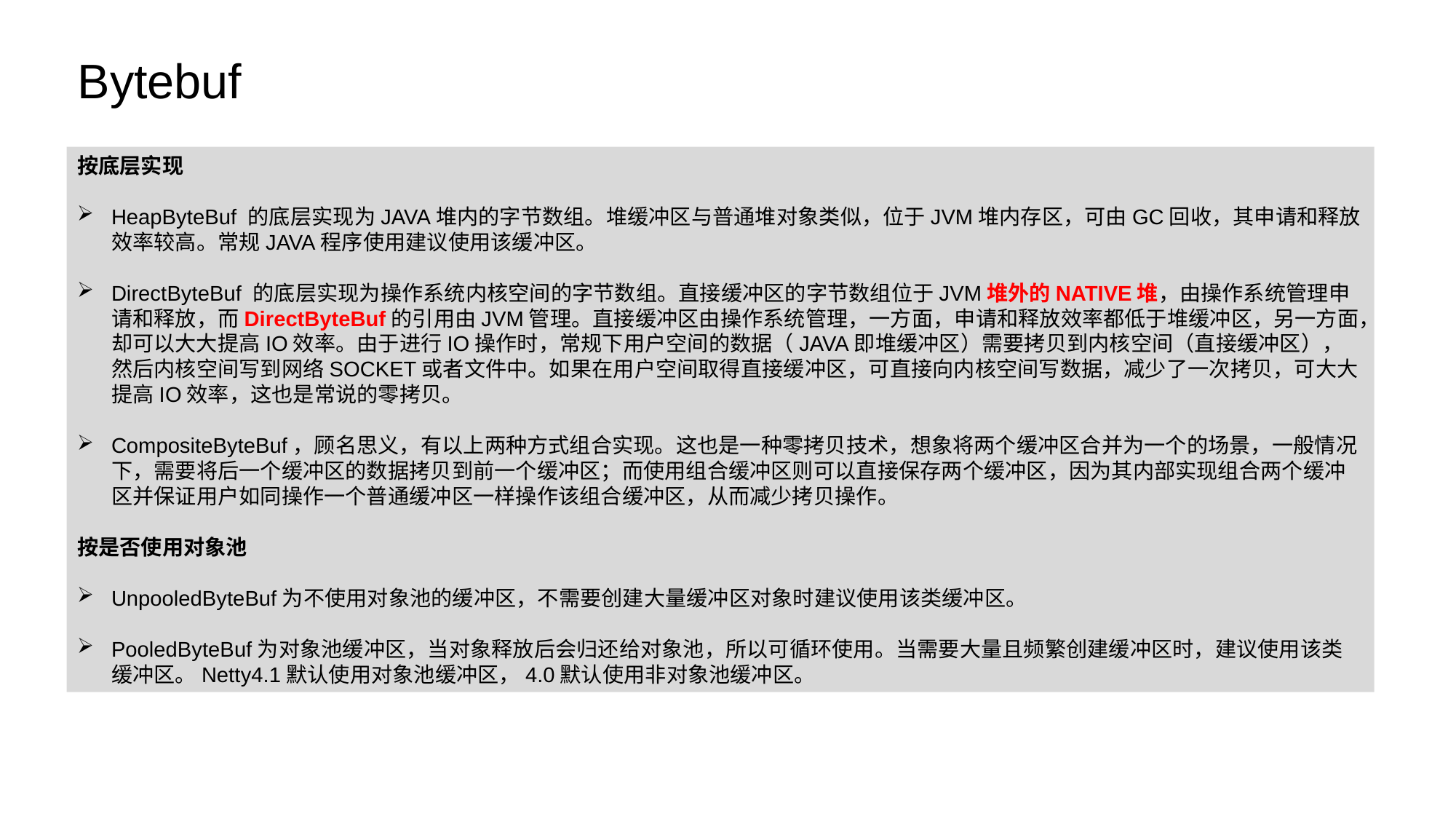

Bytebuf
按底层实现

HeapByteBuf 的底层实现为JAVA堆内的字节数组。堆缓冲区与普通堆对象类似，位于JVM堆内存区，可由GC回收，其申请和释放效率较高。常规JAVA程序使用建议使用该缓冲区。

DirectByteBuf 的底层实现为操作系统内核空间的字节数组。直接缓冲区的字节数组位于JVM堆外的NATIVE堆，由操作系统管理申请和释放，而DirectByteBuf的引用由JVM管理。直接缓冲区由操作系统管理，一方面，申请和释放效率都低于堆缓冲区，另一方面，却可以大大提高IO效率。由于进行IO操作时，常规下用户空间的数据（JAVA即堆缓冲区）需要拷贝到内核空间（直接缓冲区），然后内核空间写到网络SOCKET或者文件中。如果在用户空间取得直接缓冲区，可直接向内核空间写数据，减少了一次拷贝，可大大提高IO效率，这也是常说的零拷贝。

CompositeByteBuf，顾名思义，有以上两种方式组合实现。这也是一种零拷贝技术，想象将两个缓冲区合并为一个的场景，一般情况下，需要将后一个缓冲区的数据拷贝到前一个缓冲区；而使用组合缓冲区则可以直接保存两个缓冲区，因为其内部实现组合两个缓冲区并保证用户如同操作一个普通缓冲区一样操作该组合缓冲区，从而减少拷贝操作。

按是否使用对象池

UnpooledByteBuf为不使用对象池的缓冲区，不需要创建大量缓冲区对象时建议使用该类缓冲区。

PooledByteBuf为对象池缓冲区，当对象释放后会归还给对象池，所以可循环使用。当需要大量且频繁创建缓冲区时，建议使用该类缓冲区。Netty4.1默认使用对象池缓冲区，4.0默认使用非对象池缓冲区。